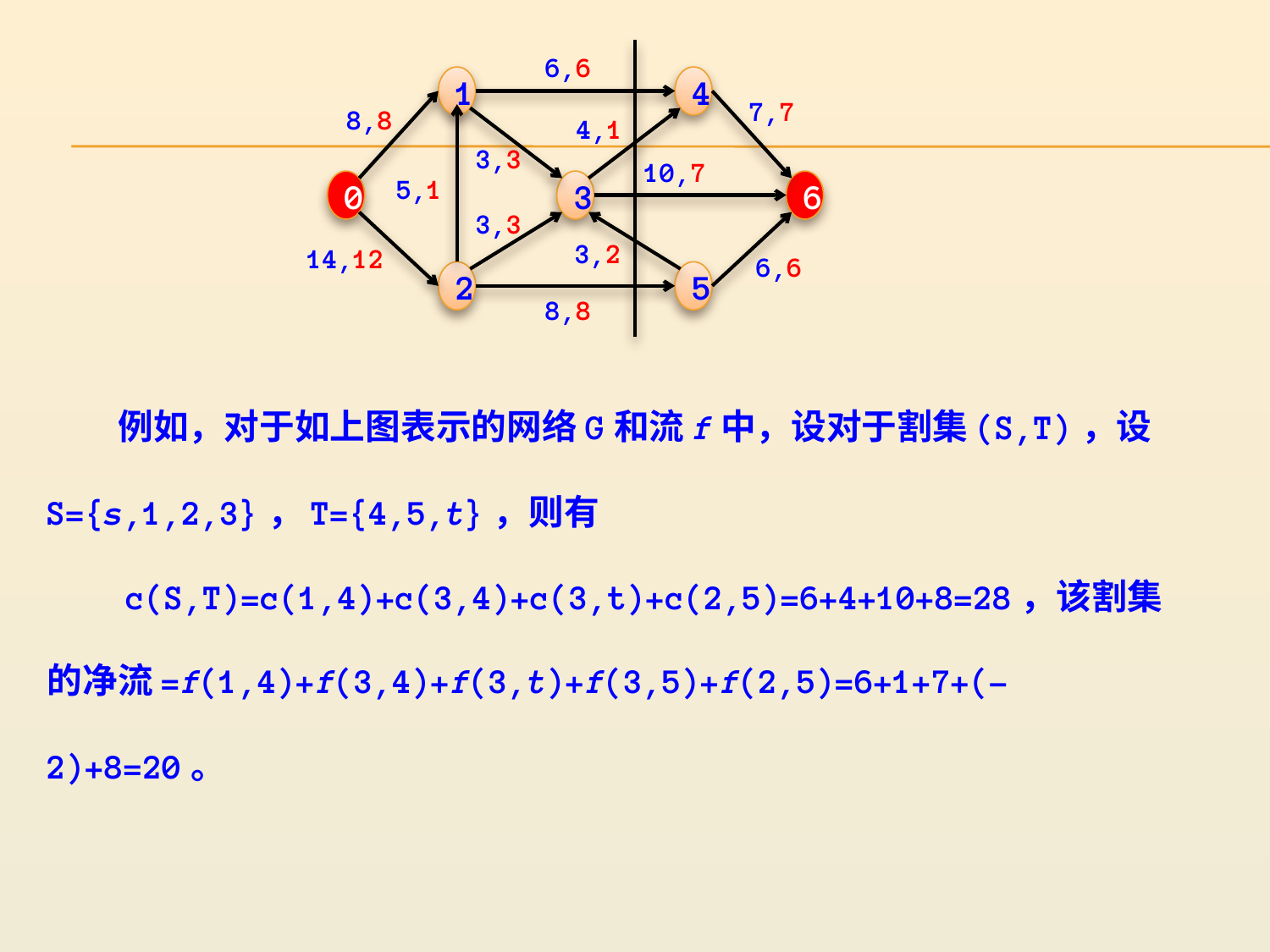

6,6
1
4
7,7
8,8
4,1
3,3
10,7
0
5,1
3
6
3,3
3,2
14,12
6,6
2
5
8,8
　　例如，对于如上图表示的网络G和流f中，设对于割集(S,T)，设S={s,1,2,3}，T={4,5,t}，则有
　　c(S,T)=c(1,4)+c(3,4)+c(3,t)+c(2,5)=6+4+10+8=28，该割集的净流=f(1,4)+f(3,4)+f(3,t)+f(3,5)+f(2,5)=6+1+7+(-2)+8=20。